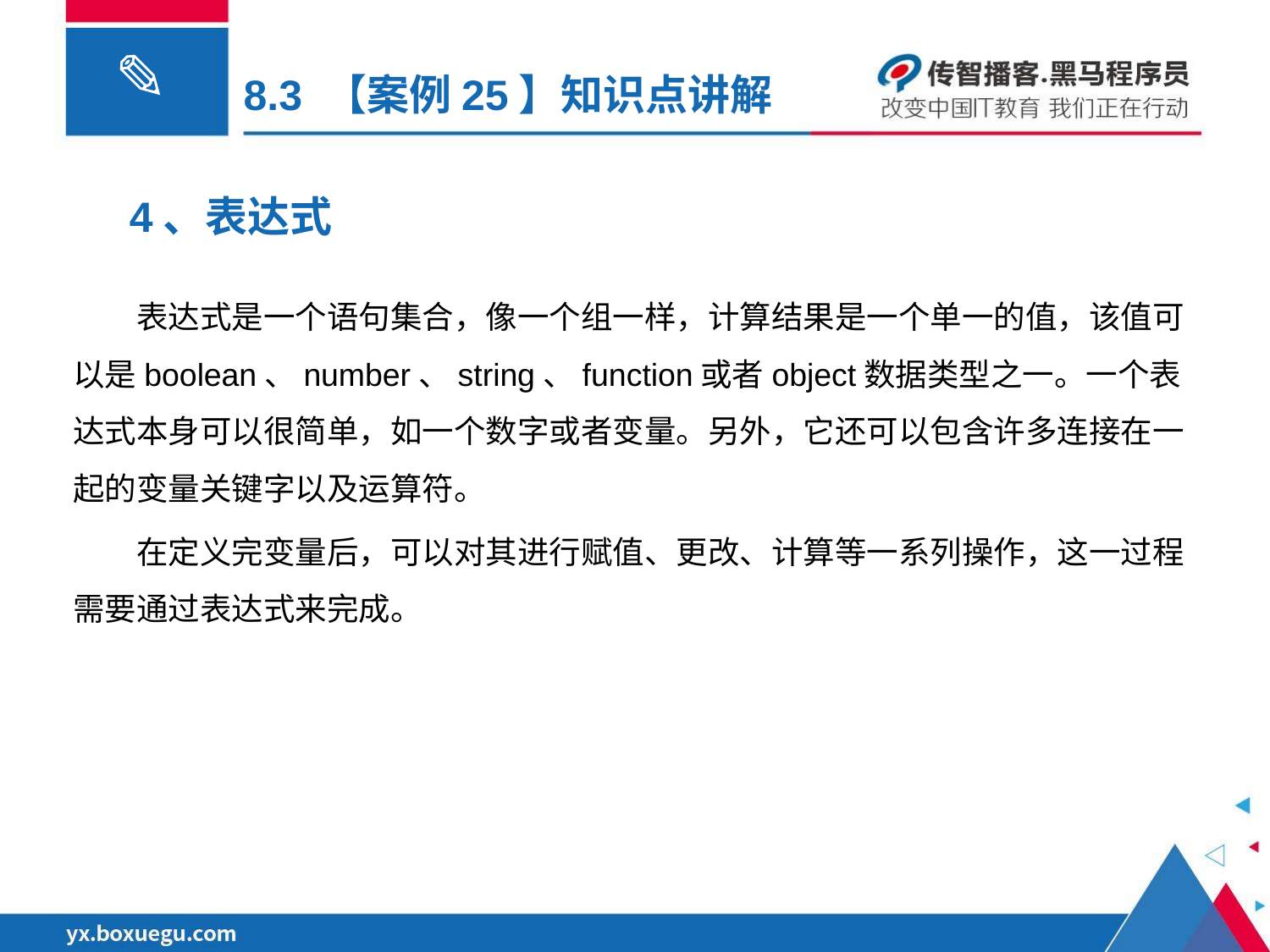

# 8.3 【案例25】知识点讲解
4、表达式
表达式是一个语句集合，像一个组一样，计算结果是一个单一的值，该值可以是boolean、number、string、function或者object数据类型之一。一个表达式本身可以很简单，如一个数字或者变量。另外，它还可以包含许多连接在一起的变量关键字以及运算符。
在定义完变量后，可以对其进行赋值、更改、计算等一系列操作，这一过程需要通过表达式来完成。